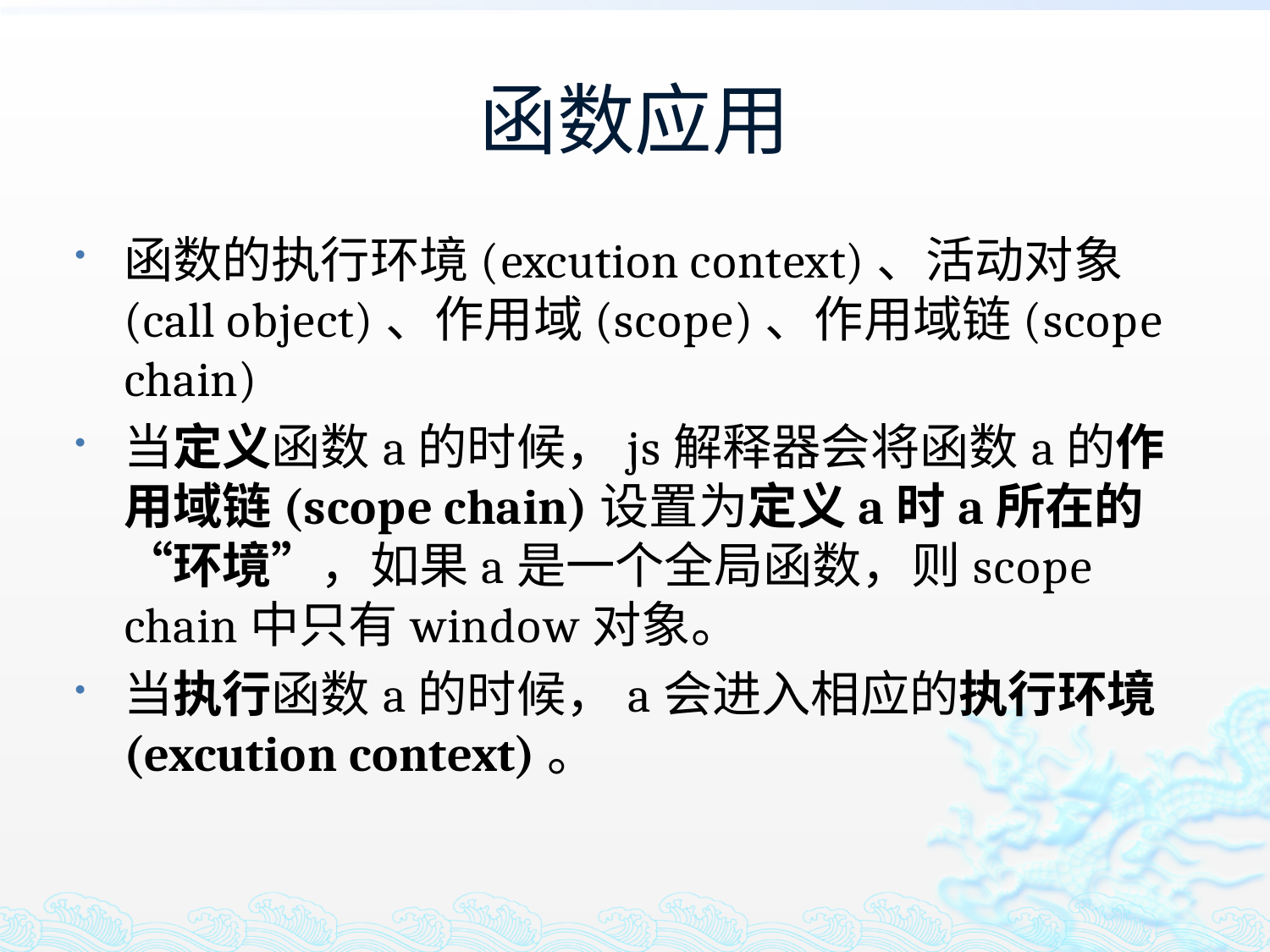

# 函数应用
函数的执行环境(excution context)、活动对象(call object)、作用域(scope)、作用域链(scope chain)
当定义函数a的时候，js解释器会将函数a的作用域链(scope chain)设置为定义a时a所在的“环境”，如果a是一个全局函数，则scope chain中只有window对象。
当执行函数a的时候，a会进入相应的执行环境(excution context)。